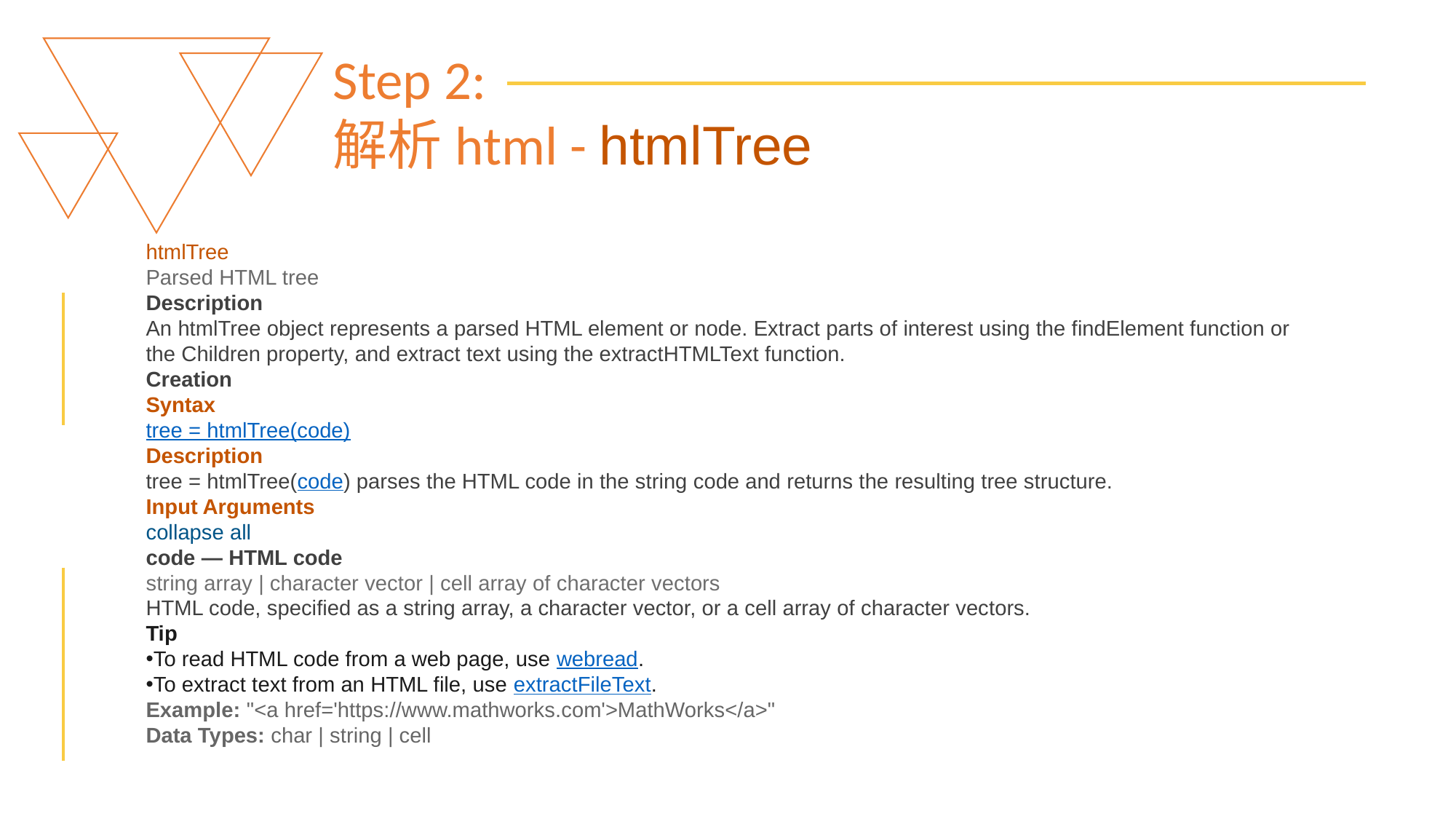

Step 2:
解析html - htmlTree
htmlTree
Parsed HTML tree
Description
An htmlTree object represents a parsed HTML element or node. Extract parts of interest using the findElement function or the Children property, and extract text using the extractHTMLText function.
Creation
Syntax
tree = htmlTree(code)
Description
tree = htmlTree(code) parses the HTML code in the string code and returns the resulting tree structure.
Input Arguments
collapse all
code — HTML code
string array | character vector | cell array of character vectors
HTML code, specified as a string array, a character vector, or a cell array of character vectors.
Tip
To read HTML code from a web page, use webread.
To extract text from an HTML file, use extractFileText.
Example: "<a href='https://www.mathworks.com'>MathWorks</a>"
Data Types: char | string | cell